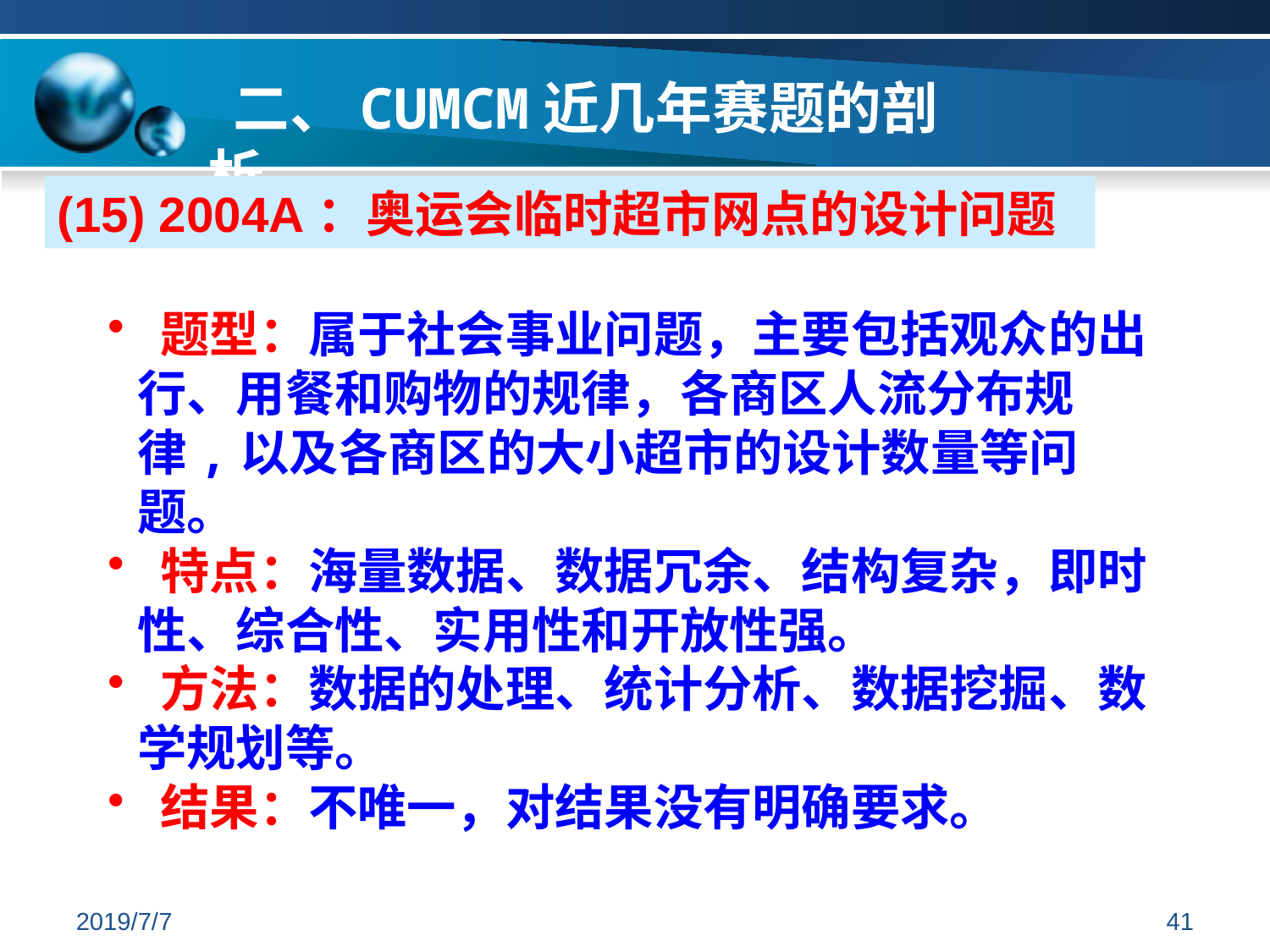

二、CUMCM近几年赛题的剖析
(15) 2004A：奥运会临时超市网点的设计问题
 题型：属于社会事业问题，主要包括观众的出行、用餐和购物的规律，各商区人流分布规律,以及各商区的大小超市的设计数量等问题。
 特点：海量数据、数据冗余、结构复杂，即时性、综合性、实用性和开放性强。
 方法：数据的处理、统计分析、数据挖掘、数学规划等。
 结果：不唯一，对结果没有明确要求。
2019/7/7
41